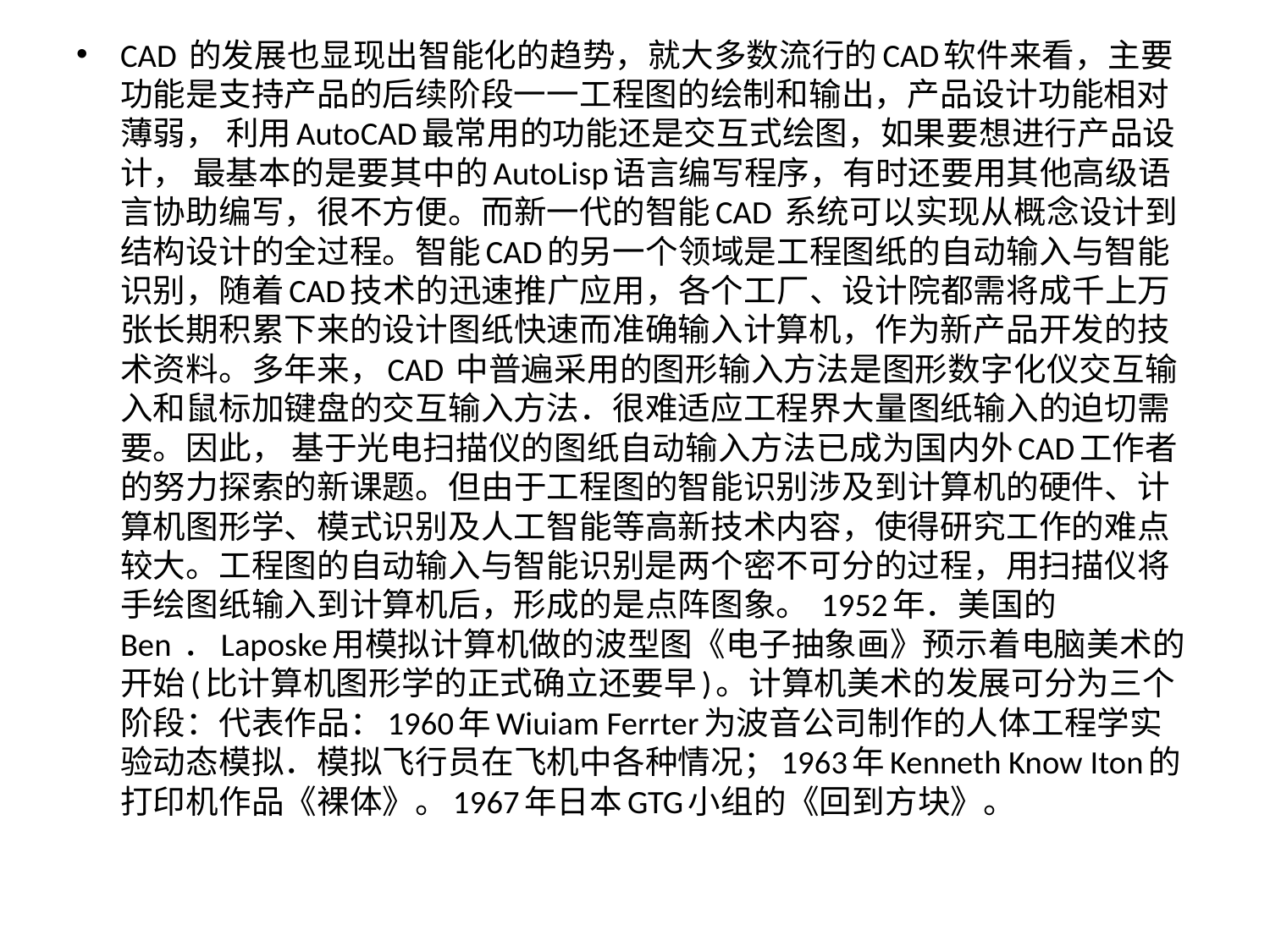

CAD 的发展也显现出智能化的趋势，就大多数流行的CAD软件来看，主要功能是支持产品的后续阶段一一工程图的绘制和输出，产品设计功能相对薄弱， 利用AutoCAD最常用的功能还是交互式绘图，如果要想进行产品设计， 最基本的是要其中的AutoLisp语言编写程序，有时还要用其他高级语言协助编写，很不方便。而新一代的智能CAD 系统可以实现从概念设计到结构设计的全过程。智能CAD的另一个领域是工程图纸的自动输入与智能识别，随着CAD技术的迅速推广应用，各个工厂、设计院都需将成千上万张长期积累下来的设计图纸快速而准确输入计算机，作为新产品开发的技术资料。多年来，CAD 中普遍采用的图形输入方法是图形数字化仪交互输入和鼠标加键盘的交互输入方法．很难适应工程界大量图纸输入的迫切需要。因此， 基于光电扫描仪的图纸自动输入方法已成为国内外CAD工作者的努力探索的新课题。但由于工程图的智能识别涉及到计算机的硬件、计算机图形学、模式识别及人工智能等高新技术内容，使得研究工作的难点较大。工程图的自动输入与智能识别是两个密不可分的过程，用扫描仪将手绘图纸输入到计算机后，形成的是点阵图象。 1952年．美国的Ben ．Laposke用模拟计算机做的波型图《电子抽象画》预示着电脑美术的开始(比计算机图形学的正式确立还要早)。计算机美术的发展可分为三个阶段：代表作品：1960年Wiuiam Ferrter为波音公司制作的人体工程学实验动态模拟．模拟飞行员在飞机中各种情况；1963年Kenneth Know Iton的打印机作品《裸体》。1967年日本GTG小组的《回到方块》。